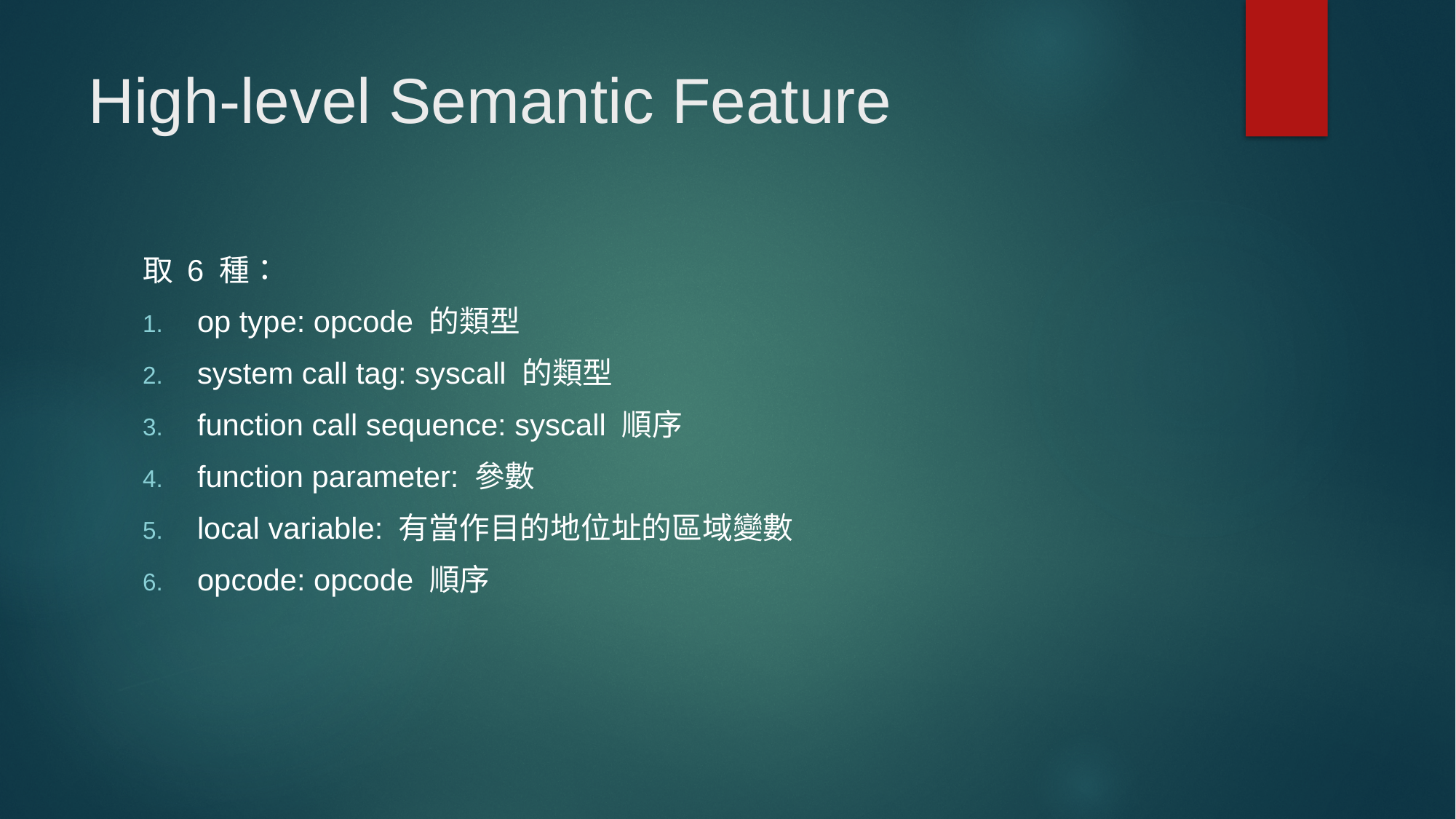

# High-level Semantic Feature
取 6 種：
op type: opcode 的類型
system call tag: syscall 的類型
function call sequence: syscall 順序
function parameter: 參數
local variable: 有當作目的地位址的區域變數
opcode: opcode 順序